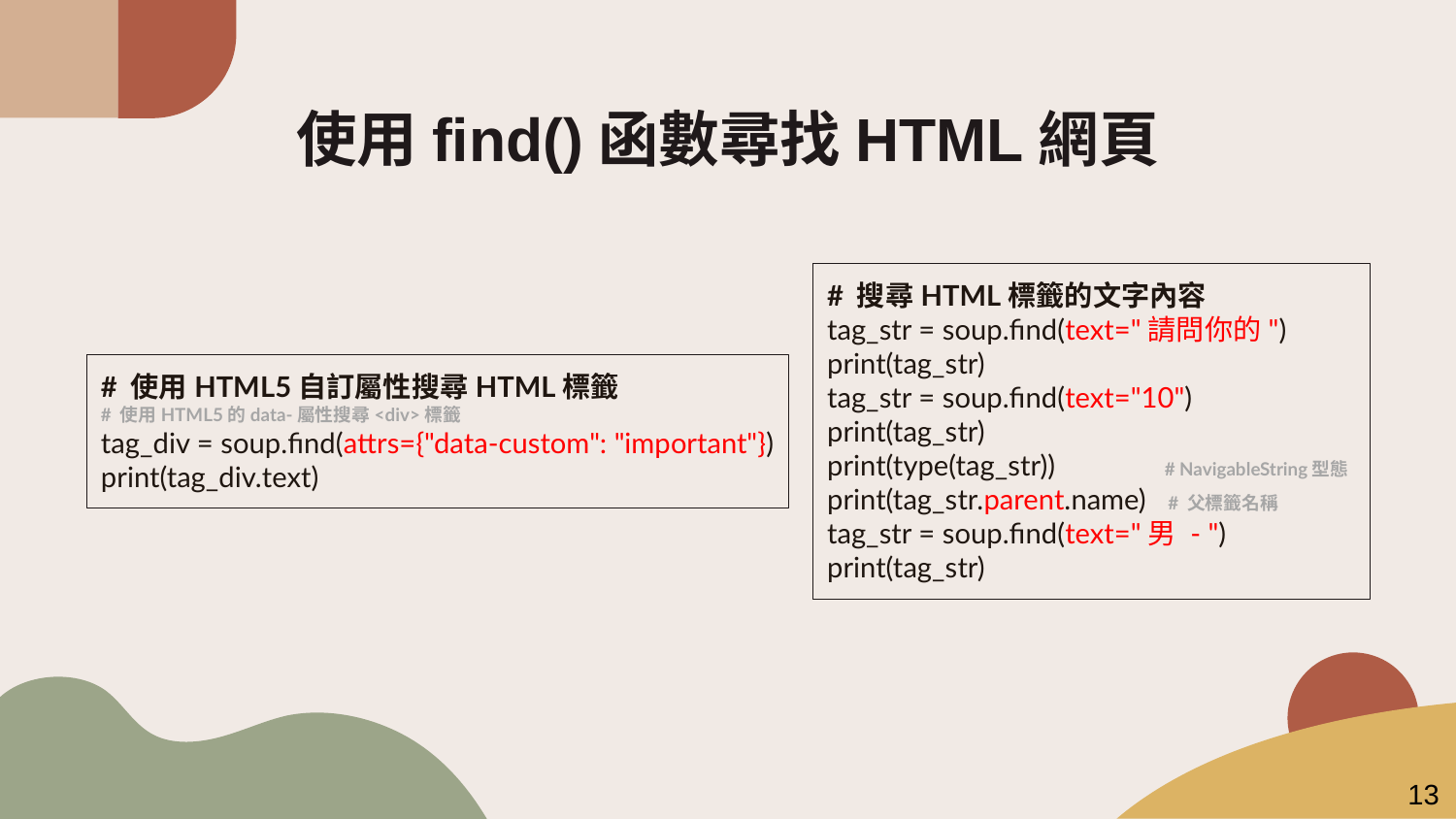

# 使用find()函數尋找HTML網頁
# 搜尋HTML標籤的文字內容
tag_str = soup.find(text="請問你的")
print(tag_str)
tag_str = soup.find(text="10")
print(tag_str)
print(type(tag_str))               # NavigableString型態
print(tag_str.parent.name)   # 父標籤名稱
tag_str = soup.find(text="男 - ")
print(tag_str)
# 使用HTML5自訂屬性搜尋HTML標籤
# 使用HTML5的data-屬性搜尋<div>標籤
tag_div = soup.find(attrs={"data-custom": "important"})
print(tag_div.text)
13